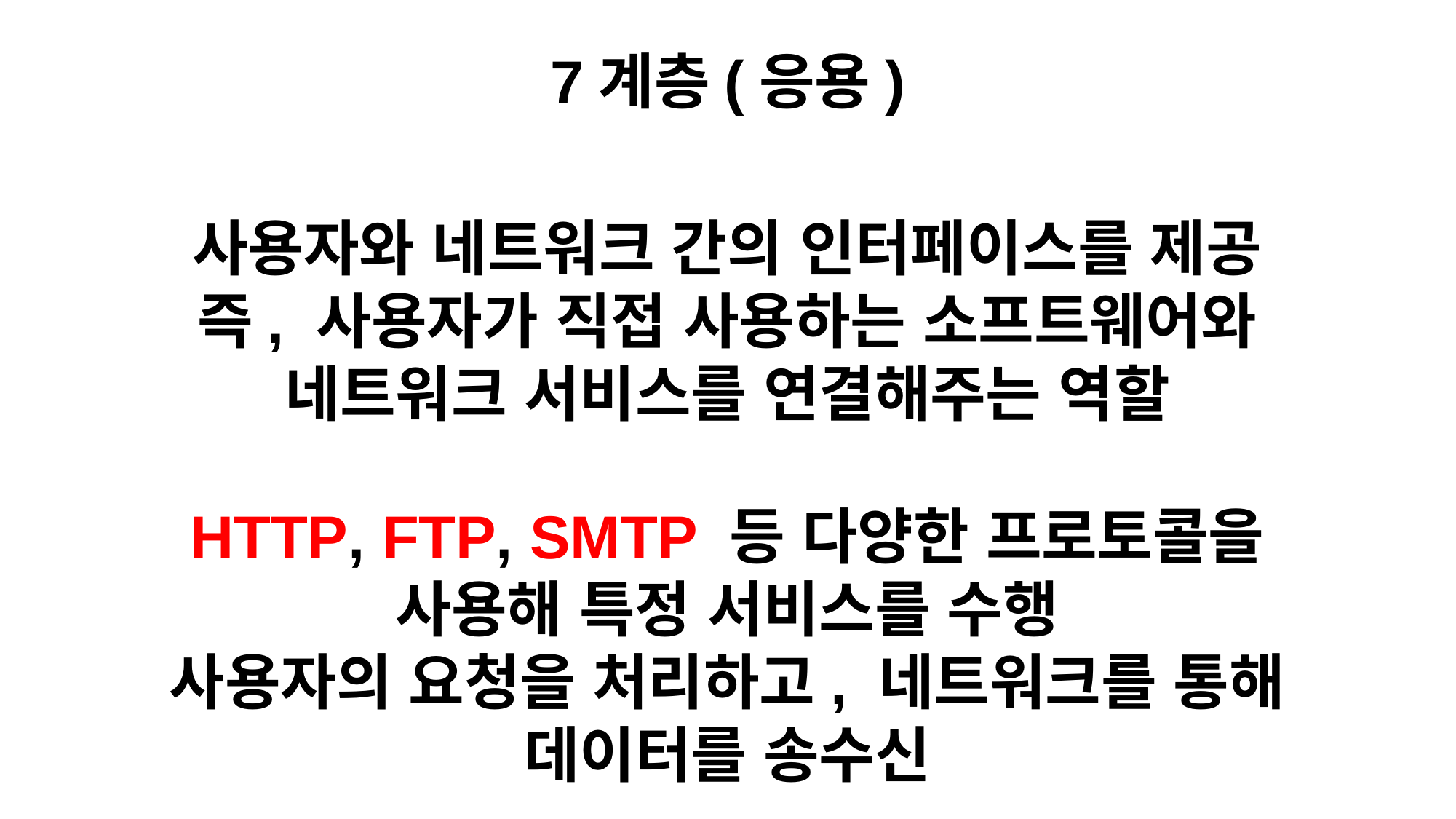

7계층(응용)
사용자와 네트워크 간의 인터페이스를 제공
즉, 사용자가 직접 사용하는 소프트웨어와 네트워크 서비스를 연결해주는 역할
HTTP, FTP, SMTP 등 다양한 프로토콜을 사용해 특정 서비스를 수행
사용자의 요청을 처리하고, 네트워크를 통해 데이터를 송수신